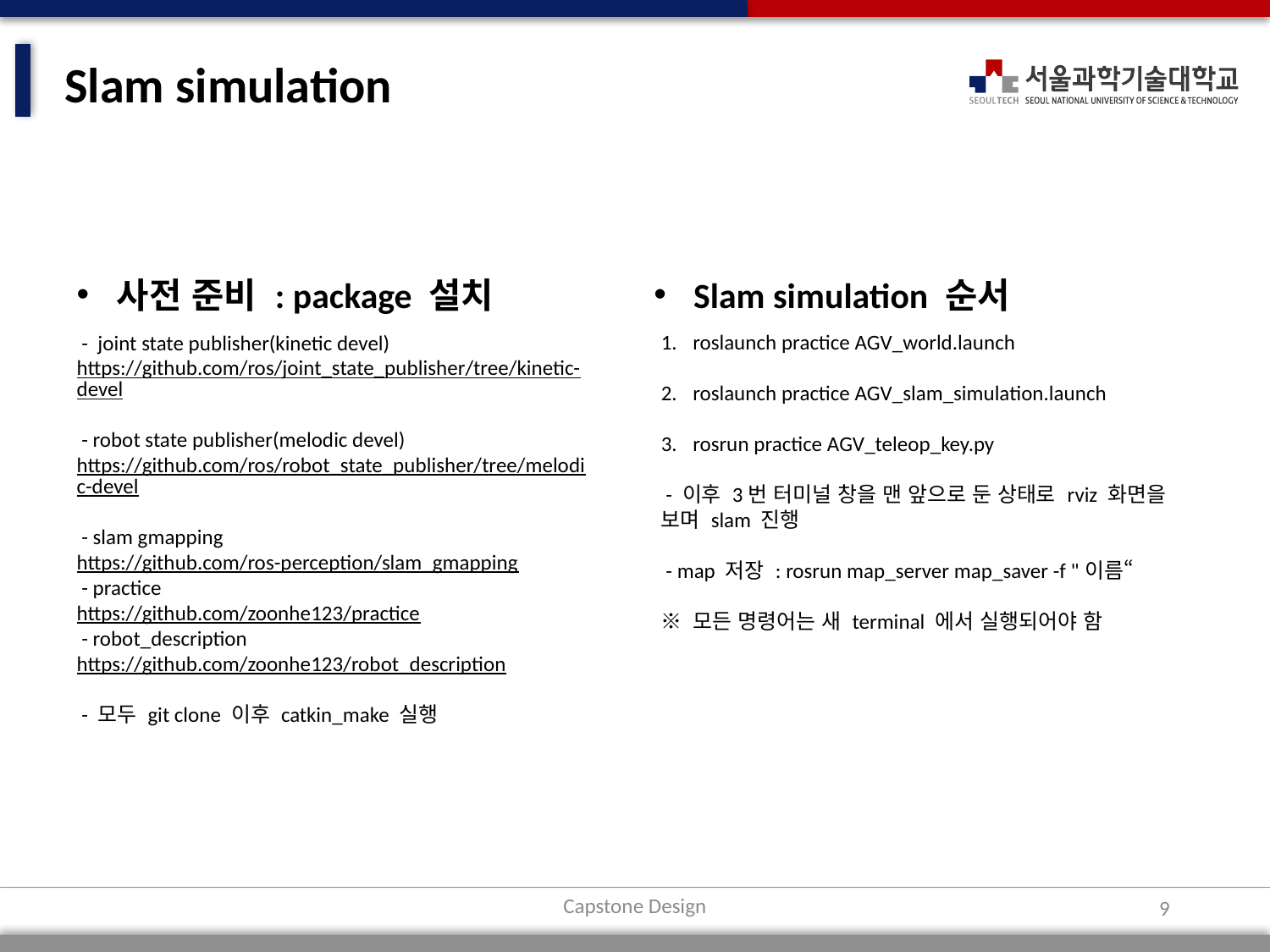

Slam simulation

사전 준비 : package 설치
Slam simulation 순서
roslaunch practice AGV_world.launch

roslaunch practice AGV_slam_simulation.launch

rosrun practice AGV_teleop_key.py

 - 이후 3번 터미널 창을 맨 앞으로 둔 상태로 rviz 화면을 보며 slam 진행

 - map 저장 : rosrun map_server map_saver -f "이름“

※ 모든 명령어는 새 terminal 에서 실행되어야 함
 -  joint state publisher(kinetic devel)
https://github.com/ros/joint_state_publisher/tree/kinetic-devel
 - robot state publisher(melodic devel)
https://github.com/ros/robot_state_publisher/tree/melodic-devel
 - slam gmapping
https://github.com/ros-perception/slam_gmapping
 - practice
https://github.com/zoonhe123/practice
 - robot_description
https://github.com/zoonhe123/robot_description

 - 모두 git clone 이후 catkin_make 실행
Capstone Design
9